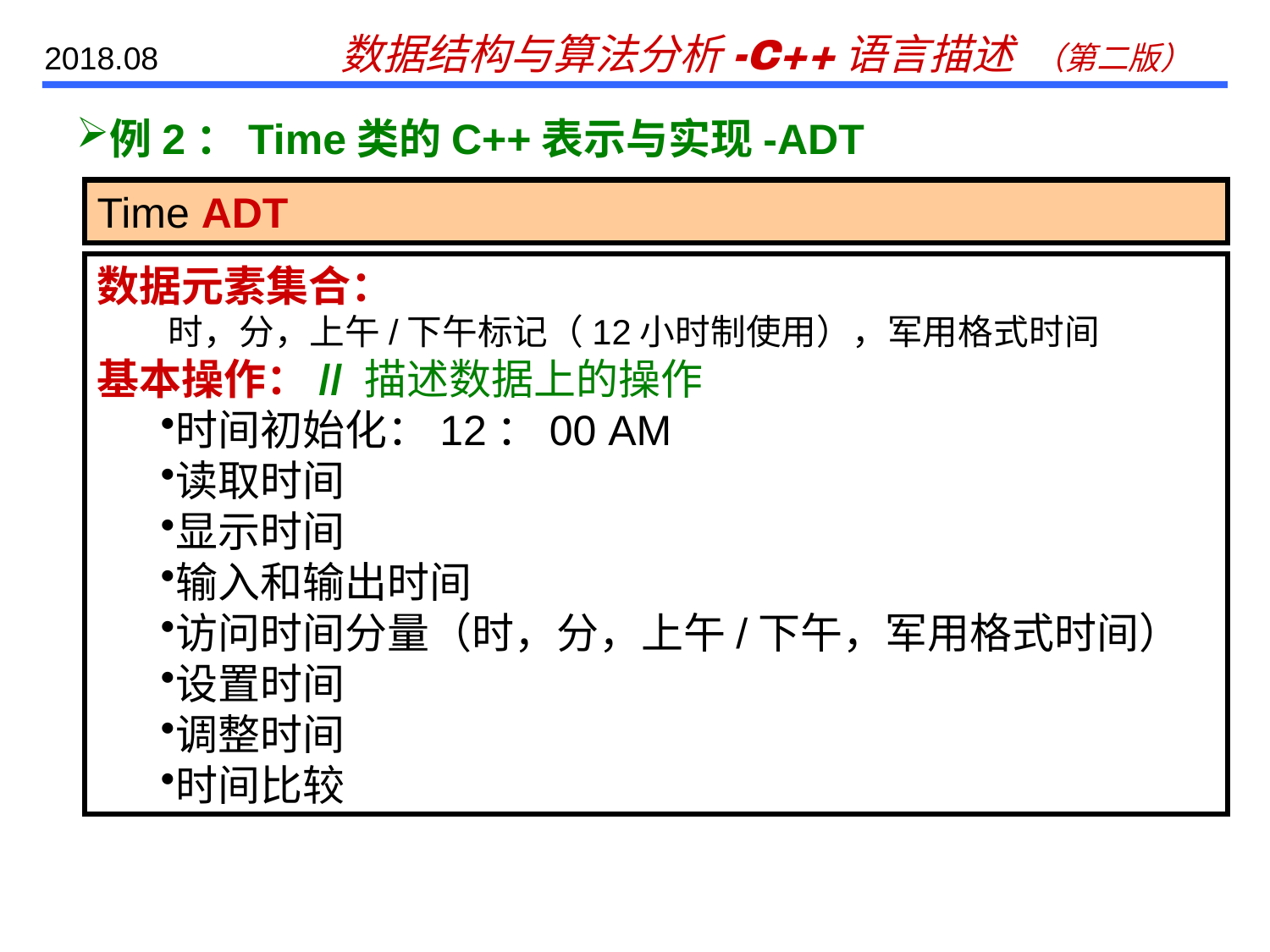

例2：Time类的C++表示与实现-ADT
Time ADT
数据元素集合：
        时，分，上午/下午标记（12小时制使用），军用格式时间
基本操作：// 描述数据上的操作
时间初始化：12：00 AM
读取时间
显示时间
输入和输出时间
访问时间分量（时，分，上午/下午，军用格式时间）
设置时间
调整时间
时间比较